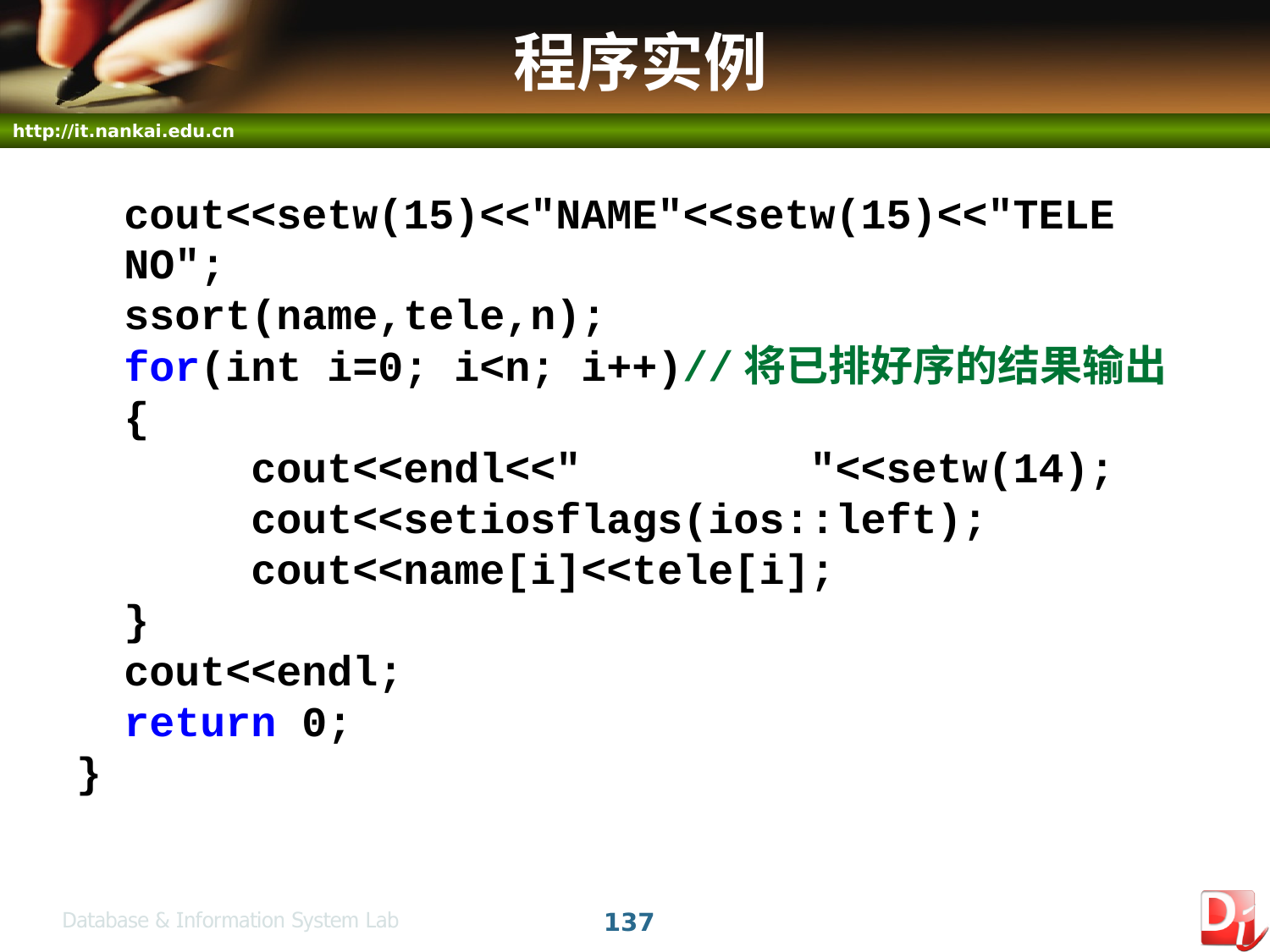

# 程序实例
	cout<<setw(15)<<"NAME"<<setw(15)<<"TELE NO";
	ssort(name,tele,n);
	for(int i=0; i<n; i++)//将已排好序的结果输出
	{
		cout<<endl<<"         "<<setw(14);
		cout<<setiosflags(ios::left);
		cout<<name[i]<<tele[i];
	}
	cout<<endl;
	return 0;
}
137
Database & Information System Lab